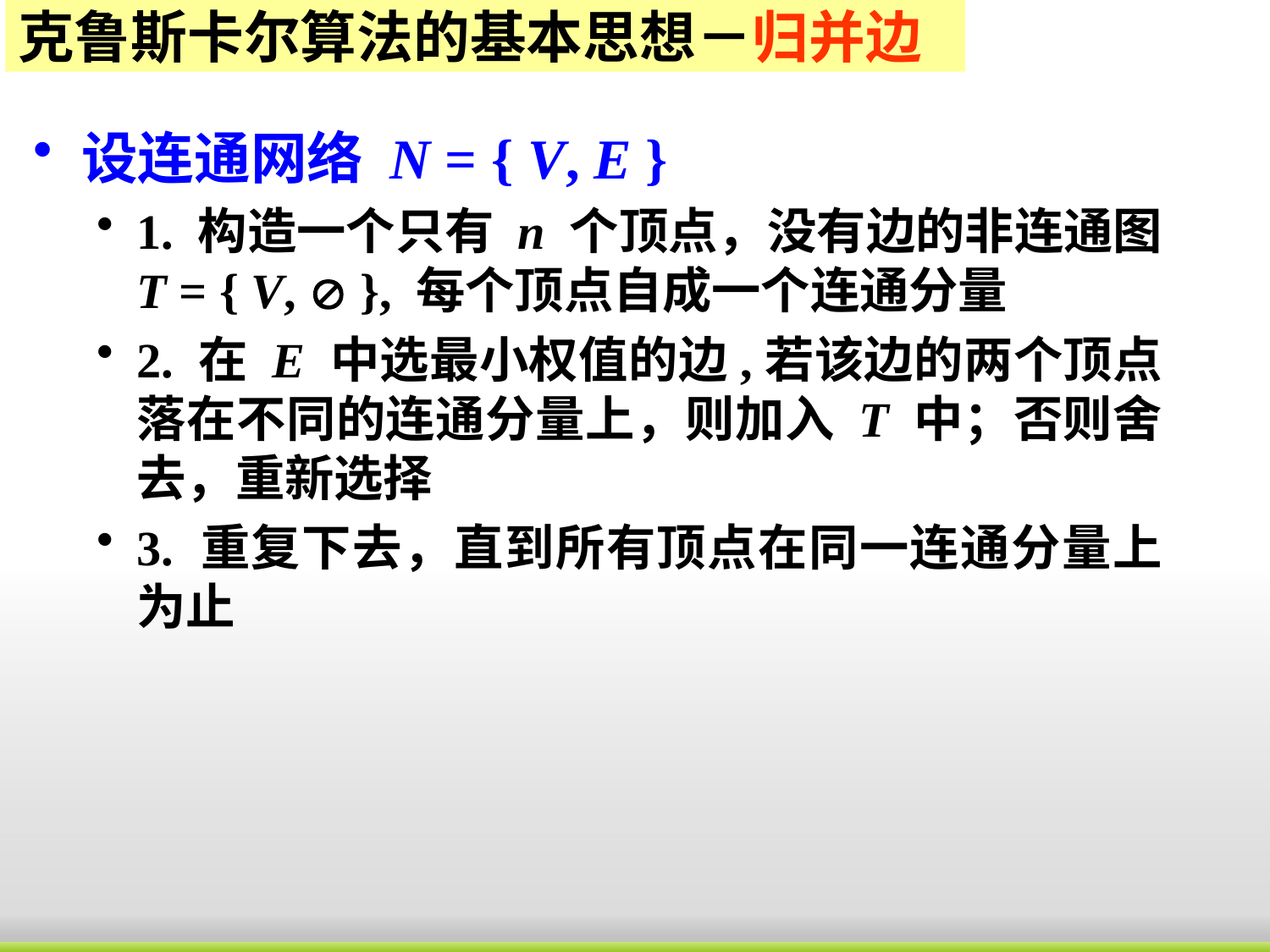

克鲁斯卡尔算法的基本思想－归并边
设连通网络 N = { V, E }
1. 构造一个只有 n 个顶点，没有边的非连通图 T = { V, ∅ }, 每个顶点自成一个连通分量
2. 在 E 中选最小权值的边,若该边的两个顶点落在不同的连通分量上，则加入 T 中；否则舍去，重新选择
3. 重复下去，直到所有顶点在同一连通分量上为止